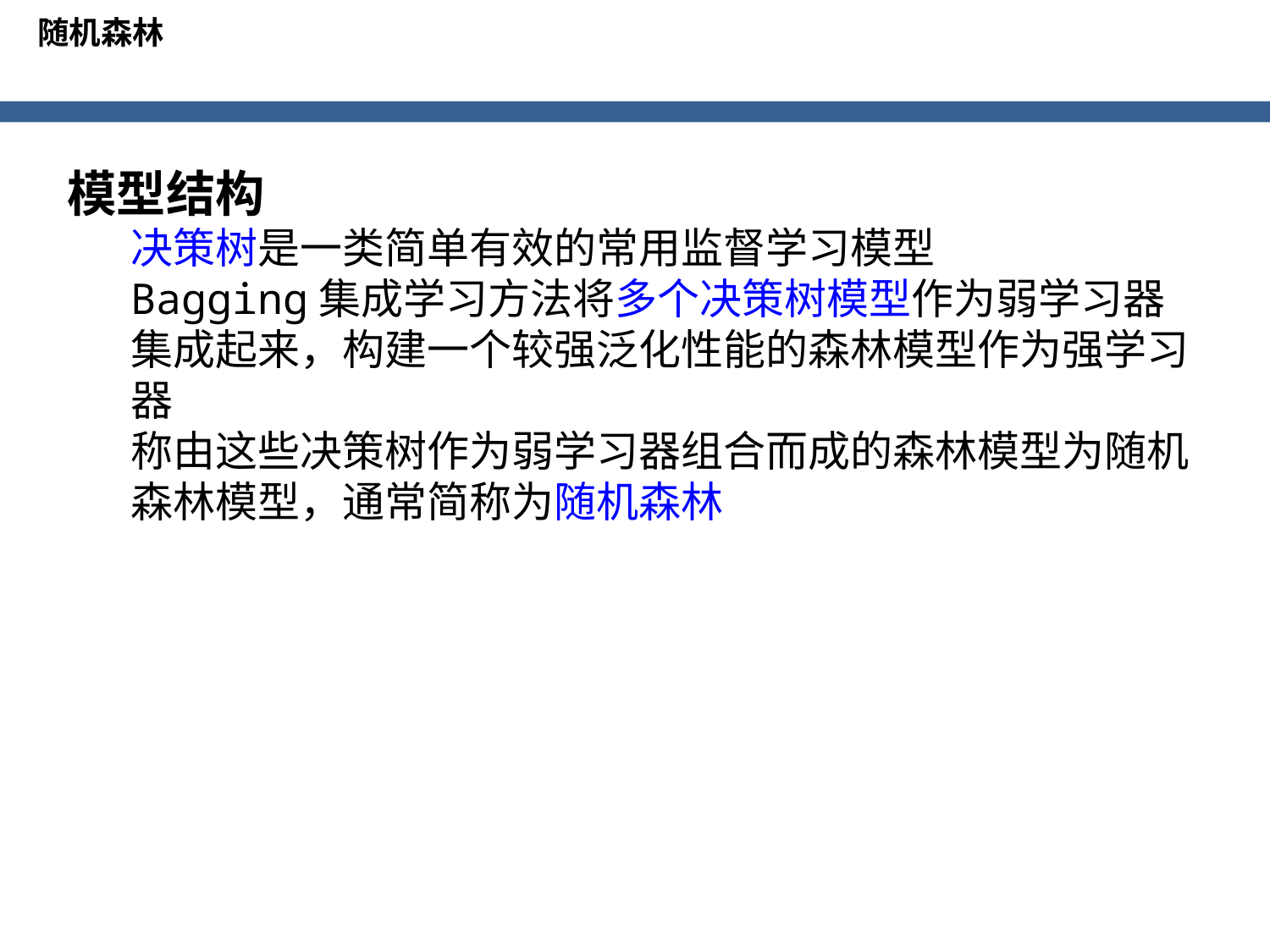

随机森林
模型结构
决策树是一类简单有效的常用监督学习模型
Bagging集成学习方法将多个决策树模型作为弱学习器集成起来，构建一个较强泛化性能的森林模型作为强学习器
称由这些决策树作为弱学习器组合而成的森林模型为随机森林模型，通常简称为随机森林